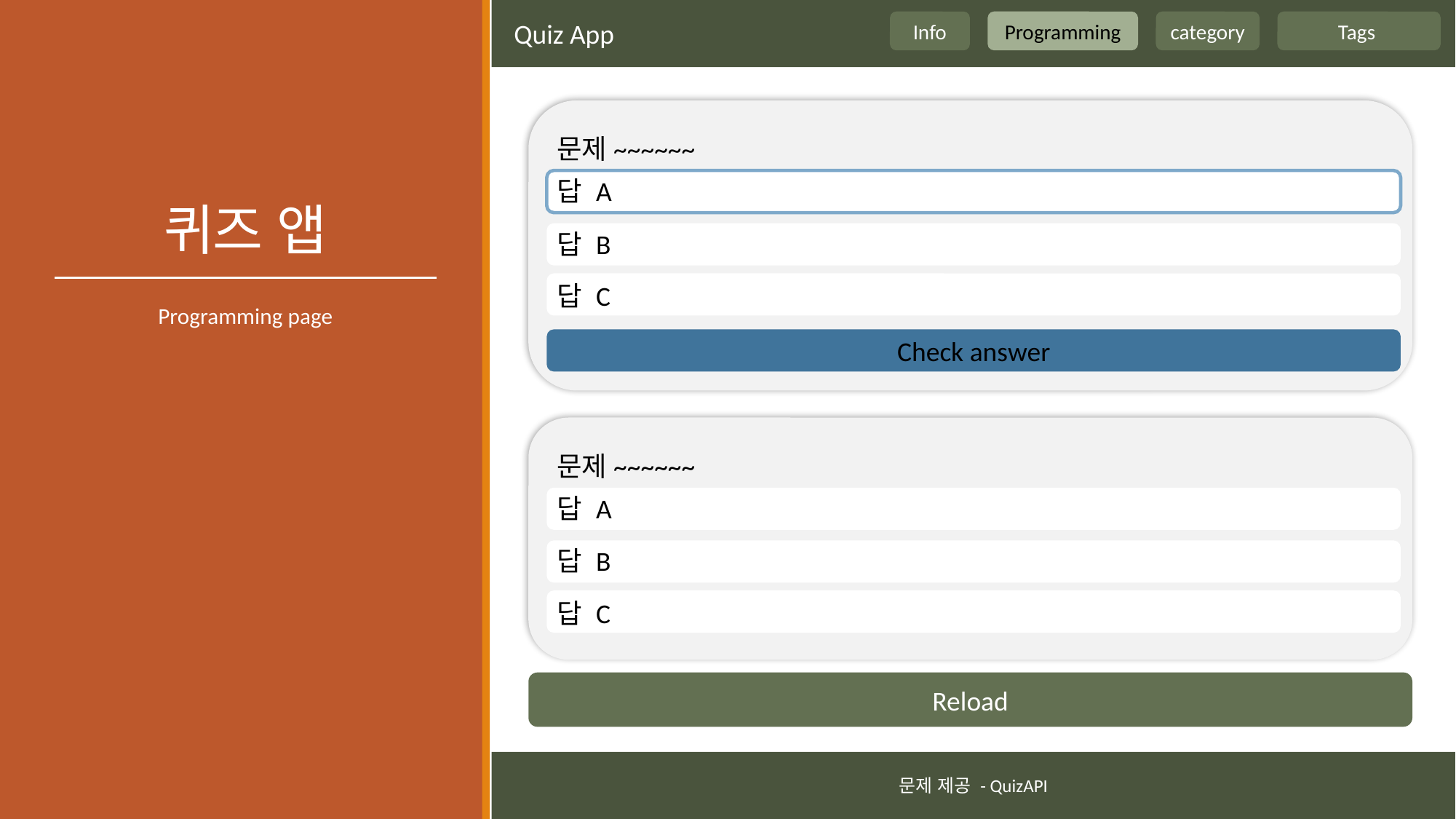

Quiz App
Info
Programming
category
Tags
# 퀴즈 앱

문제~~~~~~
답 A

답 B

답 C

Check answer
Programming page

문제~~~~~~
답 A

답 B

답 C

Reload
문제 제공 - QuizAPI